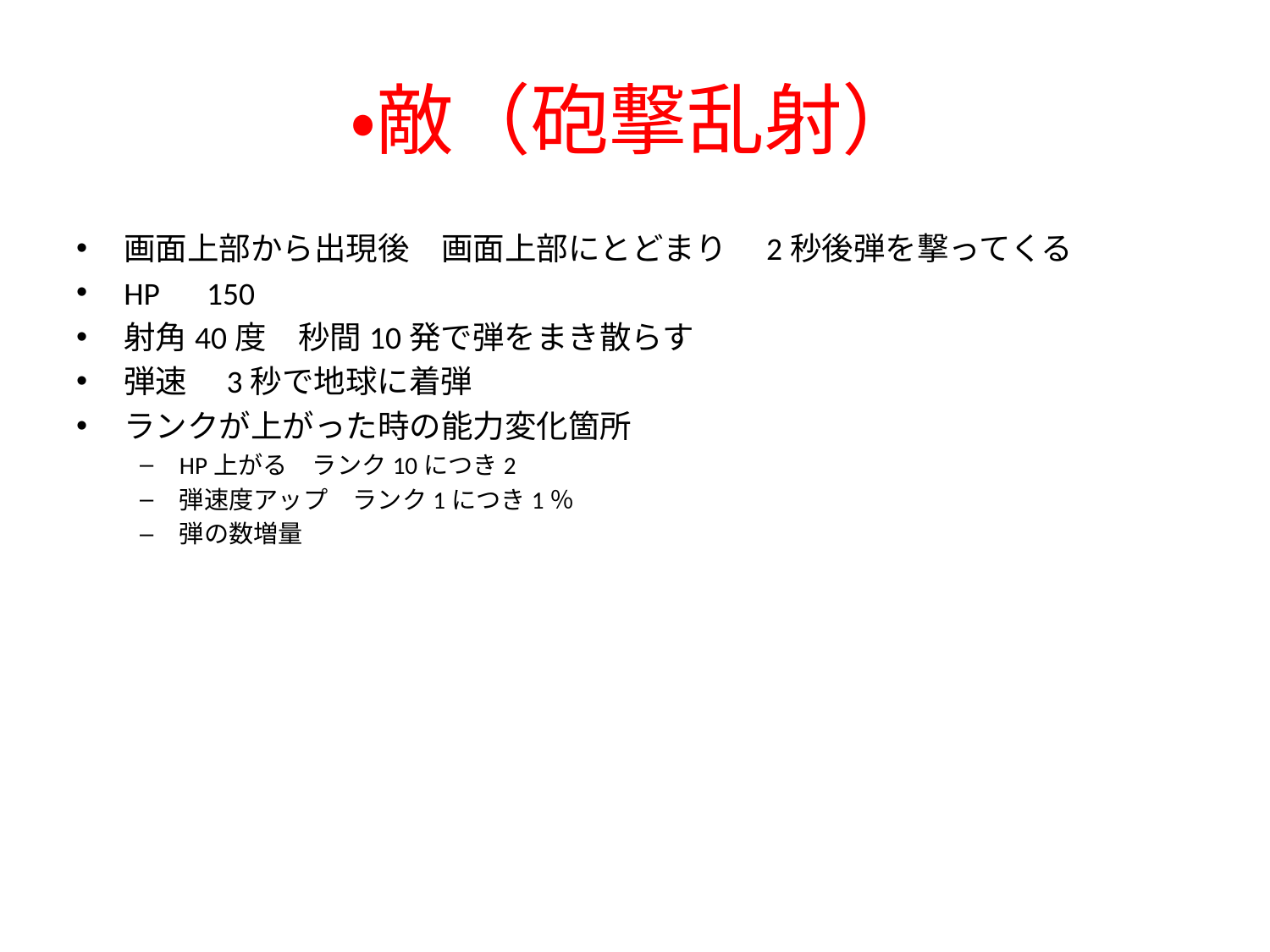

# ・敵（砲撃乱射）
画面上部から出現後　画面上部にとどまり　2秒後弾を撃ってくる
HP　150
射角40度　秒間10発で弾をまき散らす
弾速　3秒で地球に着弾
ランクが上がった時の能力変化箇所
HP上がる　ランク10につき2
弾速度アップ　ランク1につき1％
弾の数増量